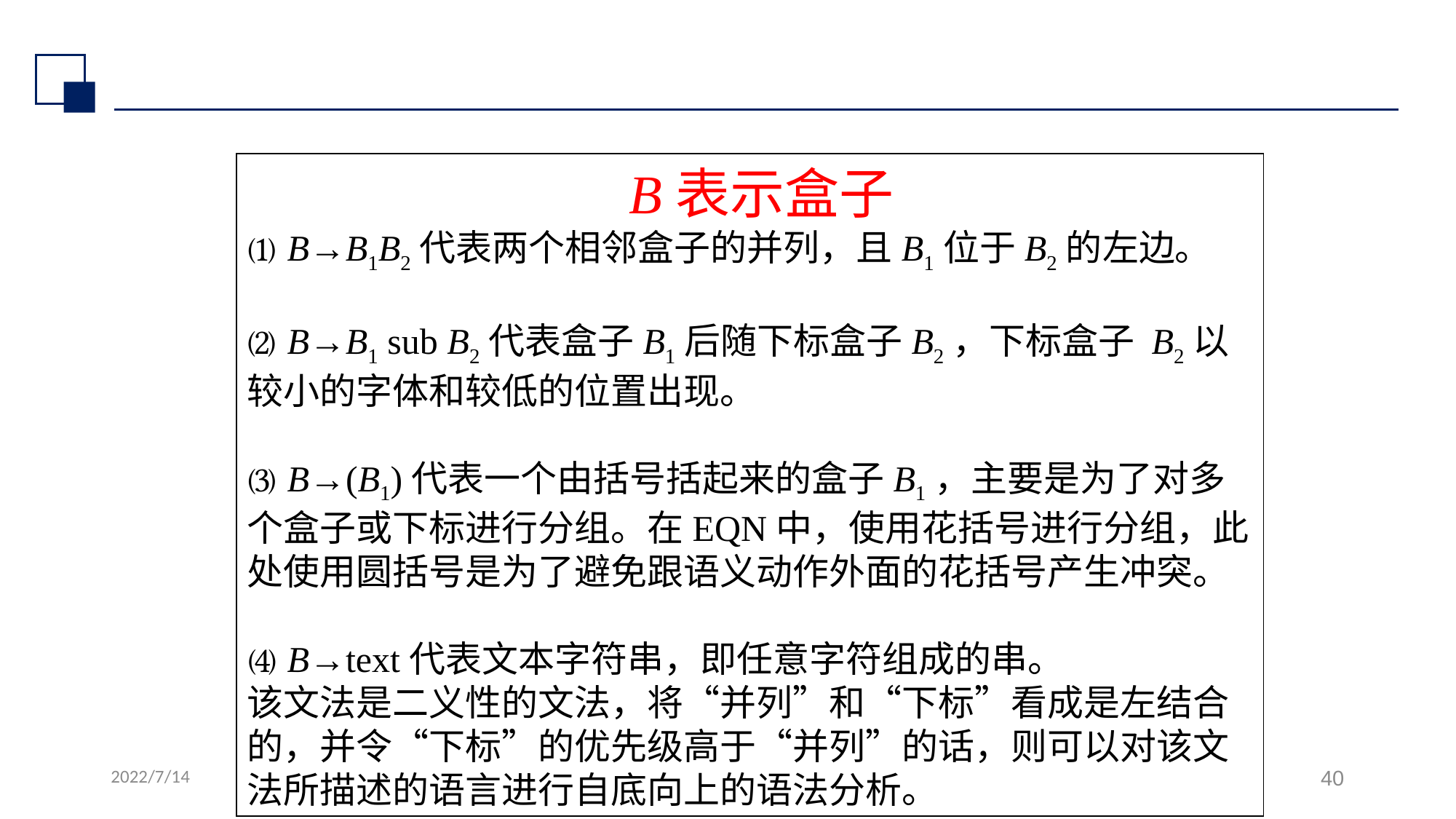

#
                            B表示盒子
⑴ B→B1B2代表两个相邻盒子的并列，且B1位于B2的左边。

⑵ B→B1 sub B2代表盒子B1后随下标盒子B2，下标盒子 B2以较小的字体和较低的位置出现。

⑶ B→(B1)代表一个由括号括起来的盒子B1，主要是为了对多个盒子或下标进行分组。在EQN中，使用花括号进行分组，此处使用圆括号是为了避免跟语义动作外面的花括号产生冲突。

⑷ B→text代表文本字符串，即任意字符组成的串。
该文法是二义性的文法，将“并列”和“下标”看成是左结合的，并令“下标”的优先级高于“并列”的话，则可以对该文法所描述的语言进行自底向上的语法分析。
2022/7/14
40